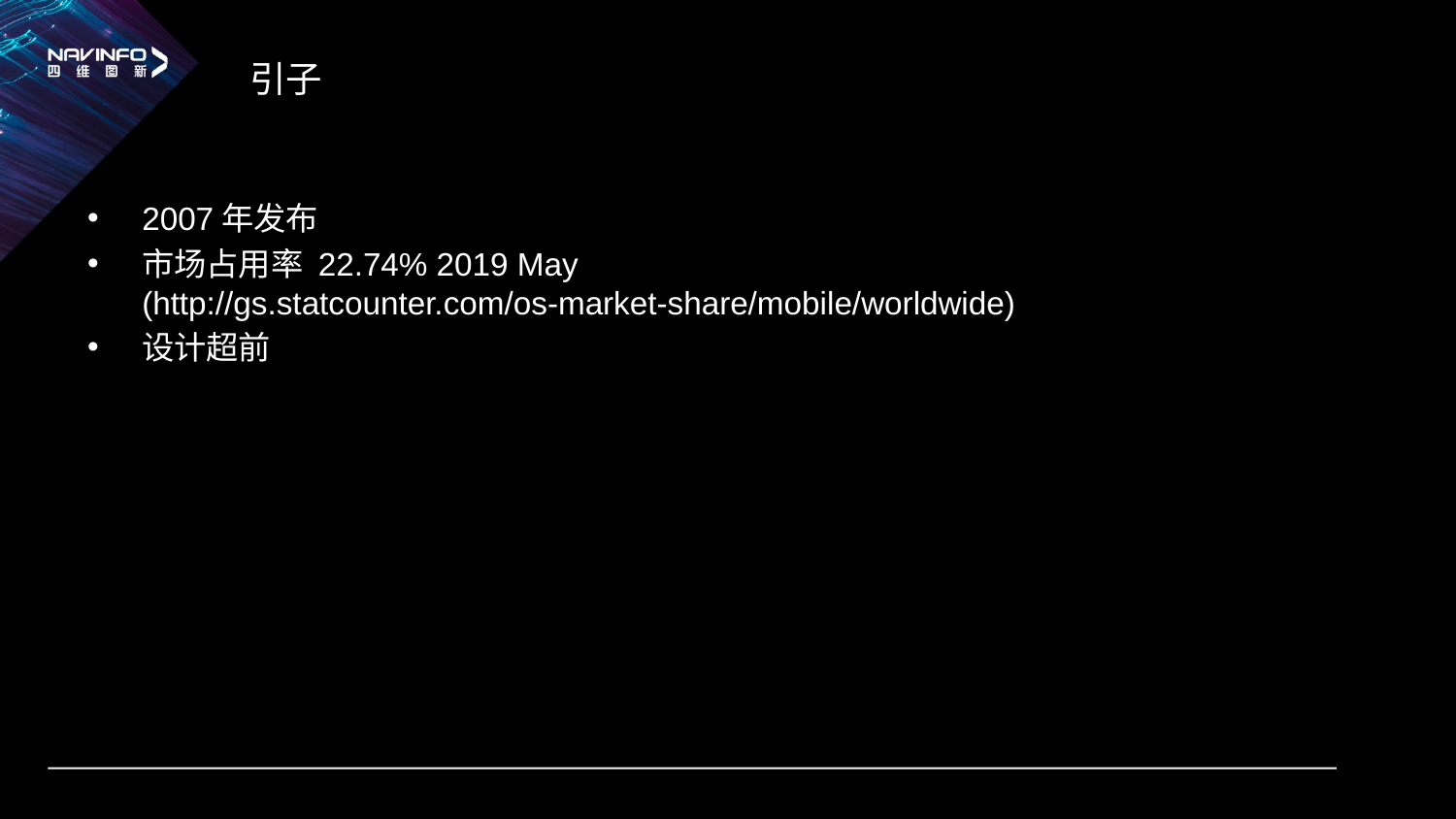

# 引子
2007年发布
市场占用率 22.74% 2019 May (http://gs.statcounter.com/os-market-share/mobile/worldwide)
设计超前